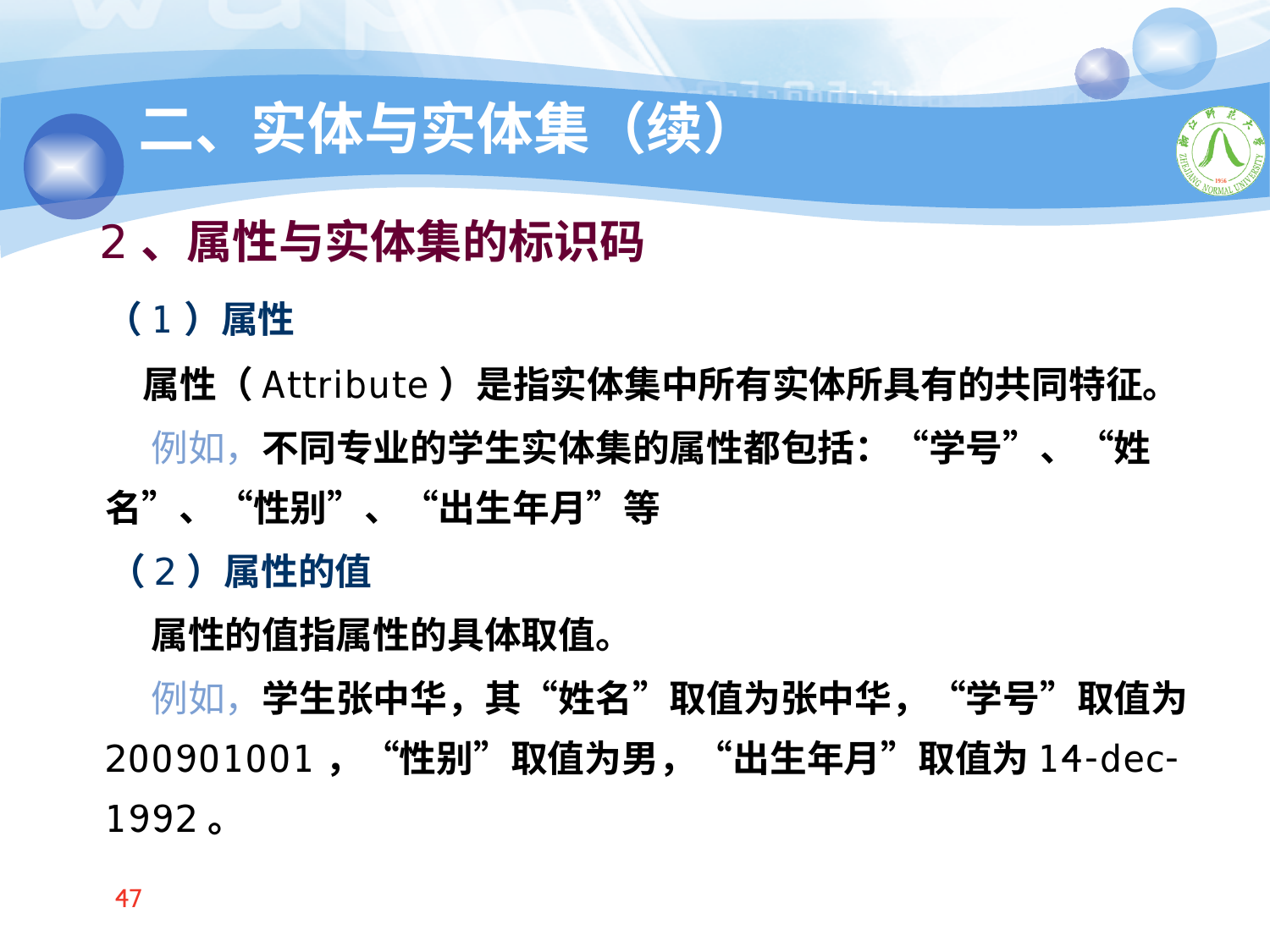

二、实体与实体集（续）
   2、属性与实体集的标识码
    （1）属性
         属性（Attribute）是指实体集中所有实体所具有的共同特征。
          例如，不同专业的学生实体集的属性都包括：“学号”、“姓名”、“性别”、“出生年月”等
     （2）属性的值
          属性的值指属性的具体取值。
          例如，学生张中华，其“姓名”取值为张中华，“学号”取值为200901001，“性别”取值为男，“出生年月”取值为14-dec-1992。
47